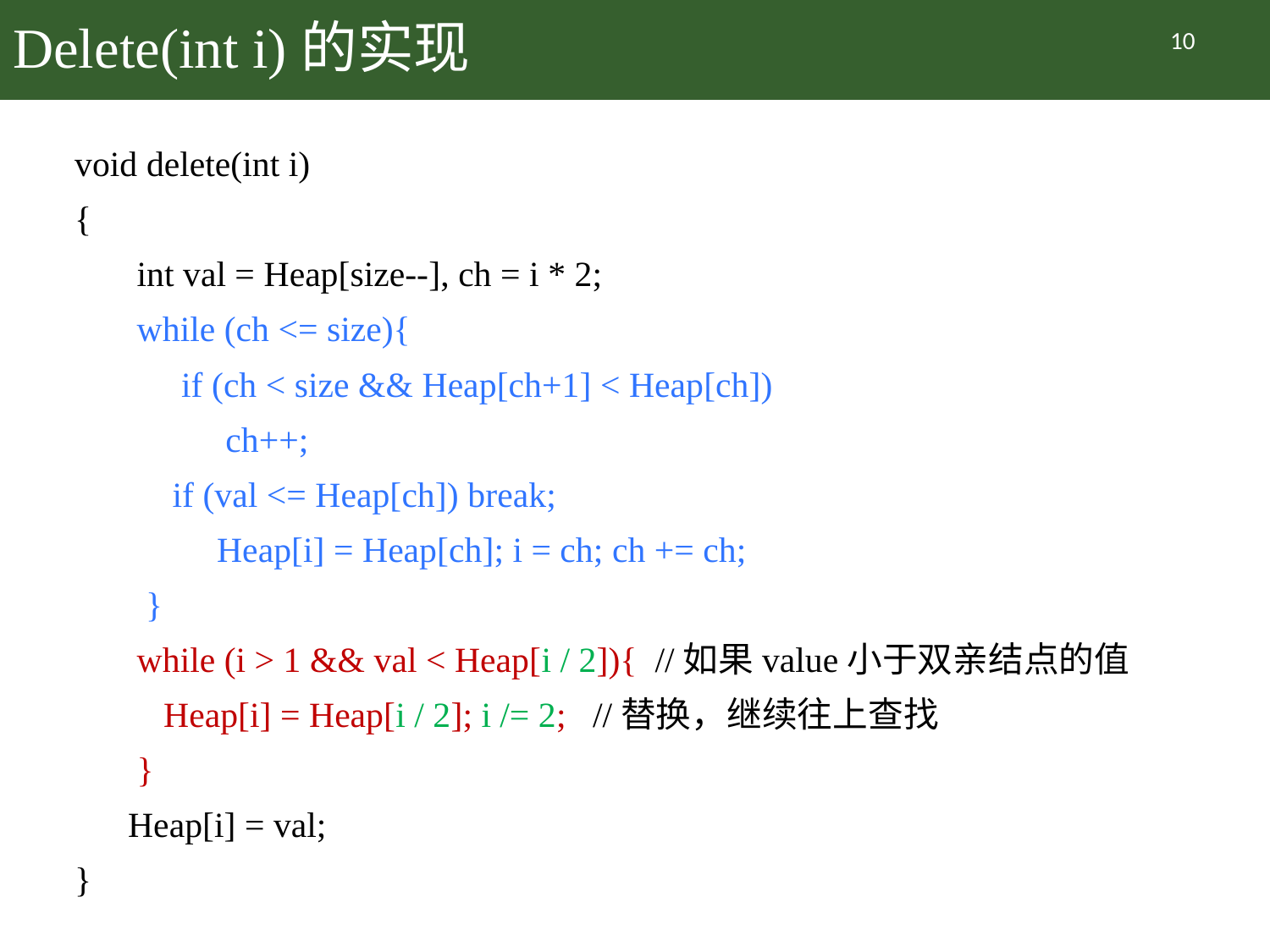

# Delete(int i)的实现
10
void delete(int i)
{
       int val = Heap[size--], ch = i * 2;
       while (ch <= size){
            if (ch < size && Heap[ch+1] < Heap[ch])
                 ch++;
           if (val <= Heap[ch]) break;
                Heap[i] = Heap[ch]; i = ch; ch += ch;
        }
       while (i > 1 && val < Heap[i / 2]){  //如果value小于双亲结点的值
          Heap[i] = Heap[i / 2]; i /= 2;   //替换，继续往上查找
       }
      Heap[i] = val;
}